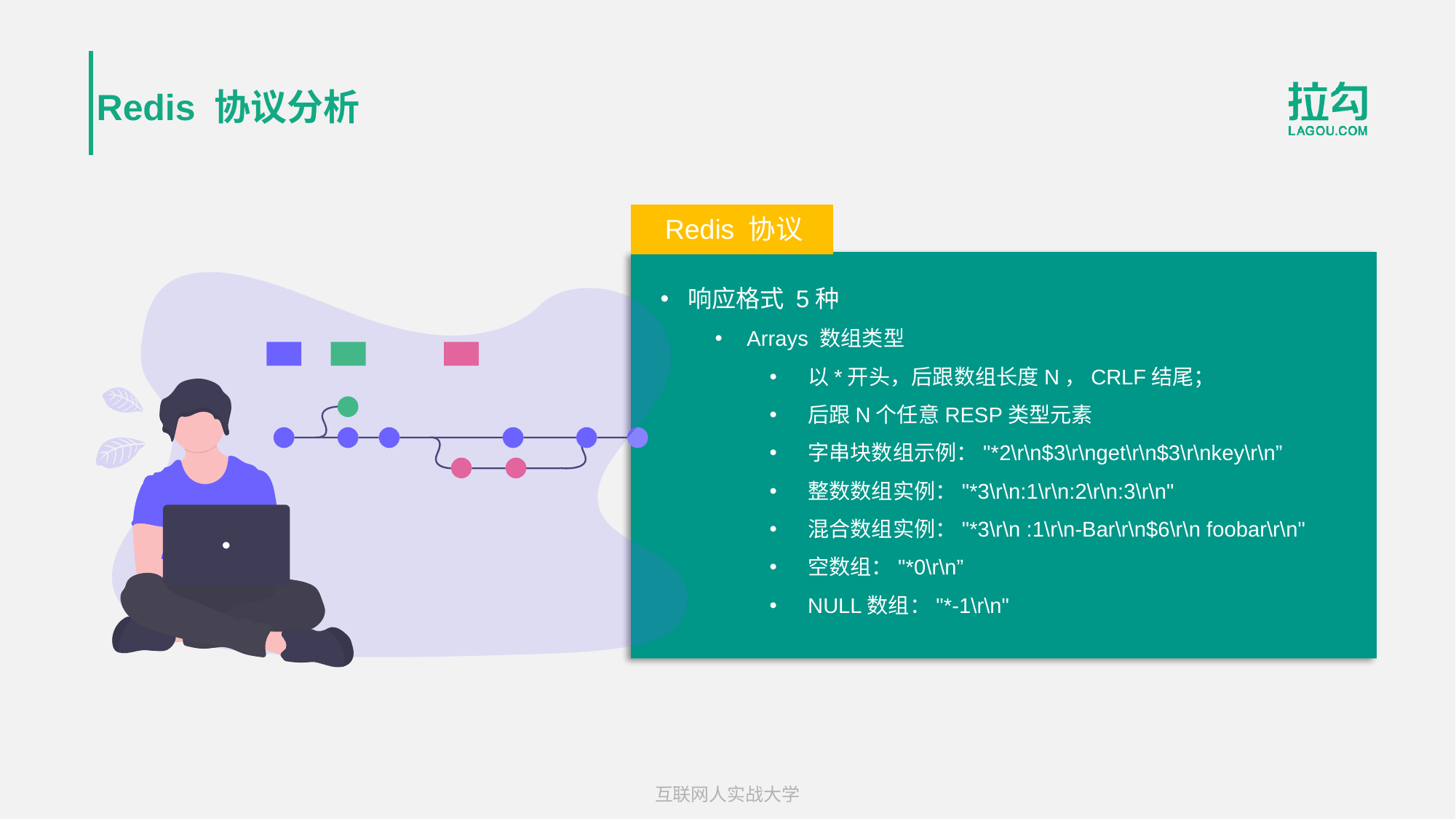

# Redis 协议分析

Redis 协议

响应格式 5种
Arrays 数组类型
以*开头，后跟数组长度N，CRLF结尾；
后跟N个任意RESP类型元素
字串块数组示例："*2\r\n$3\r\nget\r\n$3\r\nkey\r\n”
整数数组实例："*3\r\n:1\r\n:2\r\n:3\r\n"
混合数组实例："*3\r\n :1\r\n-Bar\r\n$6\r\n foobar\r\n"
空数组："*0\r\n”
NULL数组："*-1\r\n"